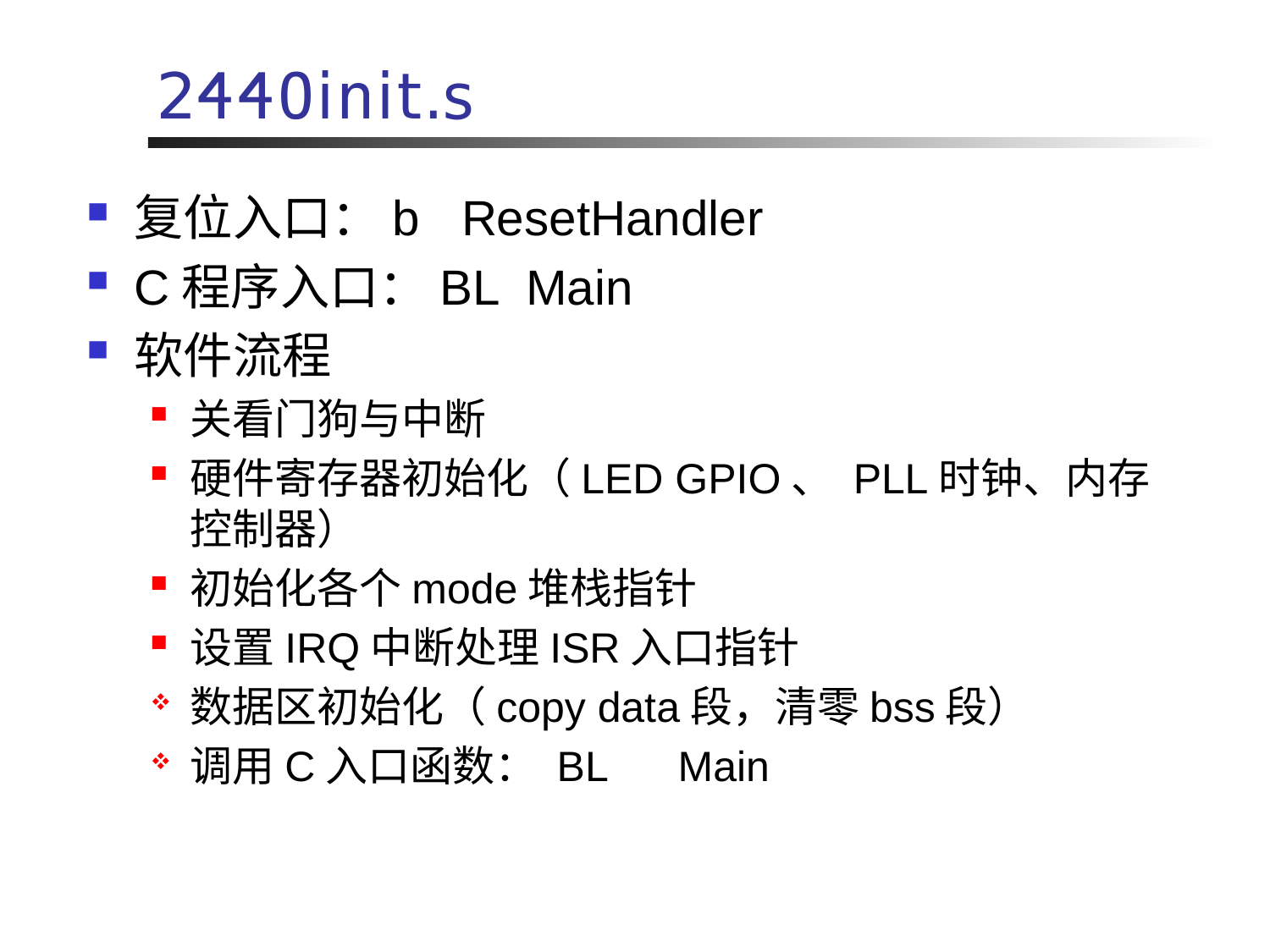

# 2440init.s
复位入口：b   ResetHandler
C程序入口：BL  Main
软件流程
关看门狗与中断
硬件寄存器初始化（LED GPIO、 PLL时钟、内存控制器）
初始化各个mode堆栈指针
设置IRQ中断处理ISR入口指针
数据区初始化（copy data段，清零bss段）
调用C入口函数： BL      Main